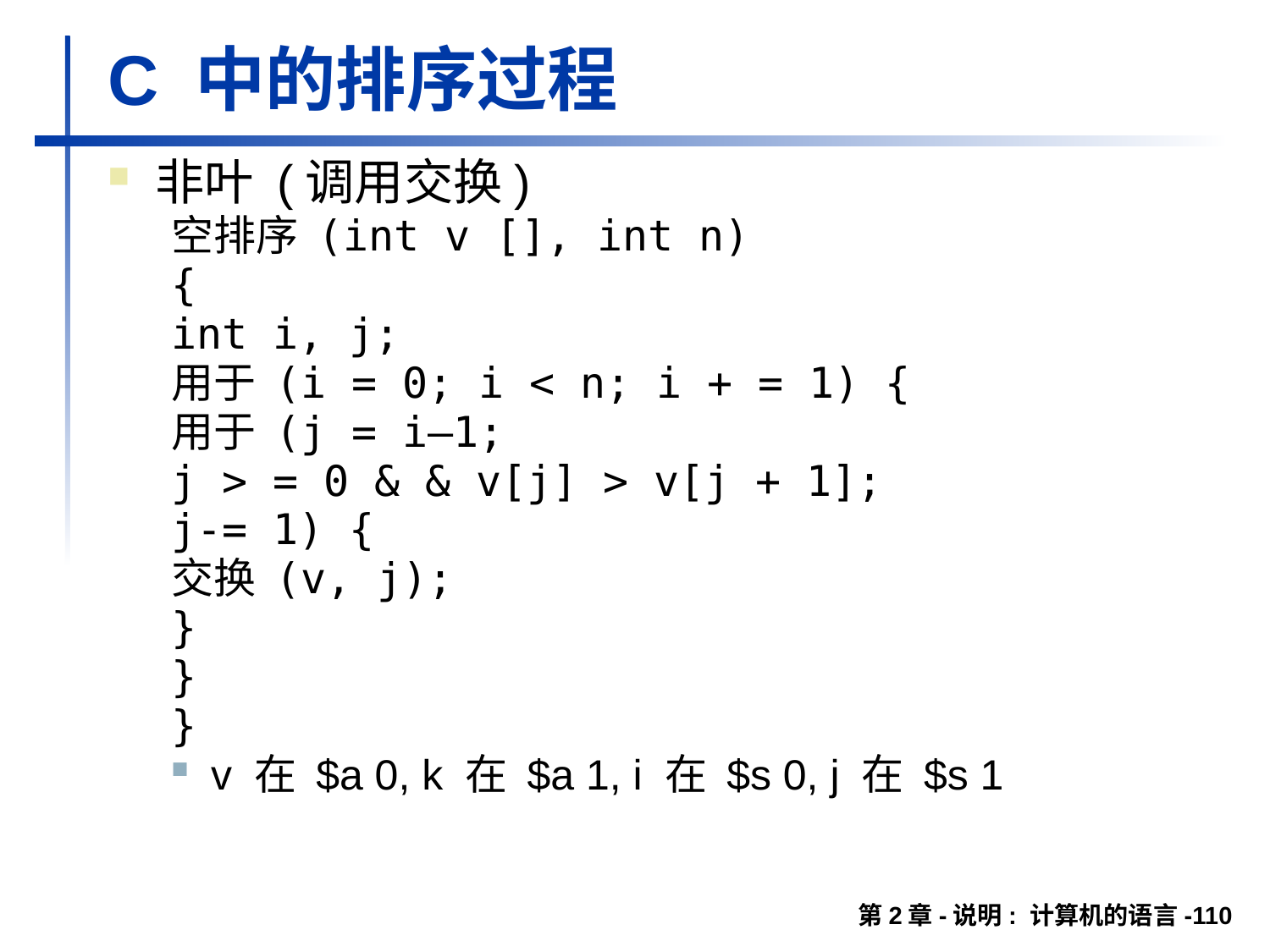

# C 中的排序过程
非叶 (调用交换)
空排序 (int v [], int n)
{
int i, j;
用于 (i = 0; i < n; i + = 1) {
用于 (j = i–1;
j > = 0 & & v[j] > v[j + 1];
j-= 1) {
交换 (v, j);
}
}
}
v 在 $a 0, k 在 $a 1, i 在 $s 0, j 在 $s 1
第2章-说明: 计算机的语言-110